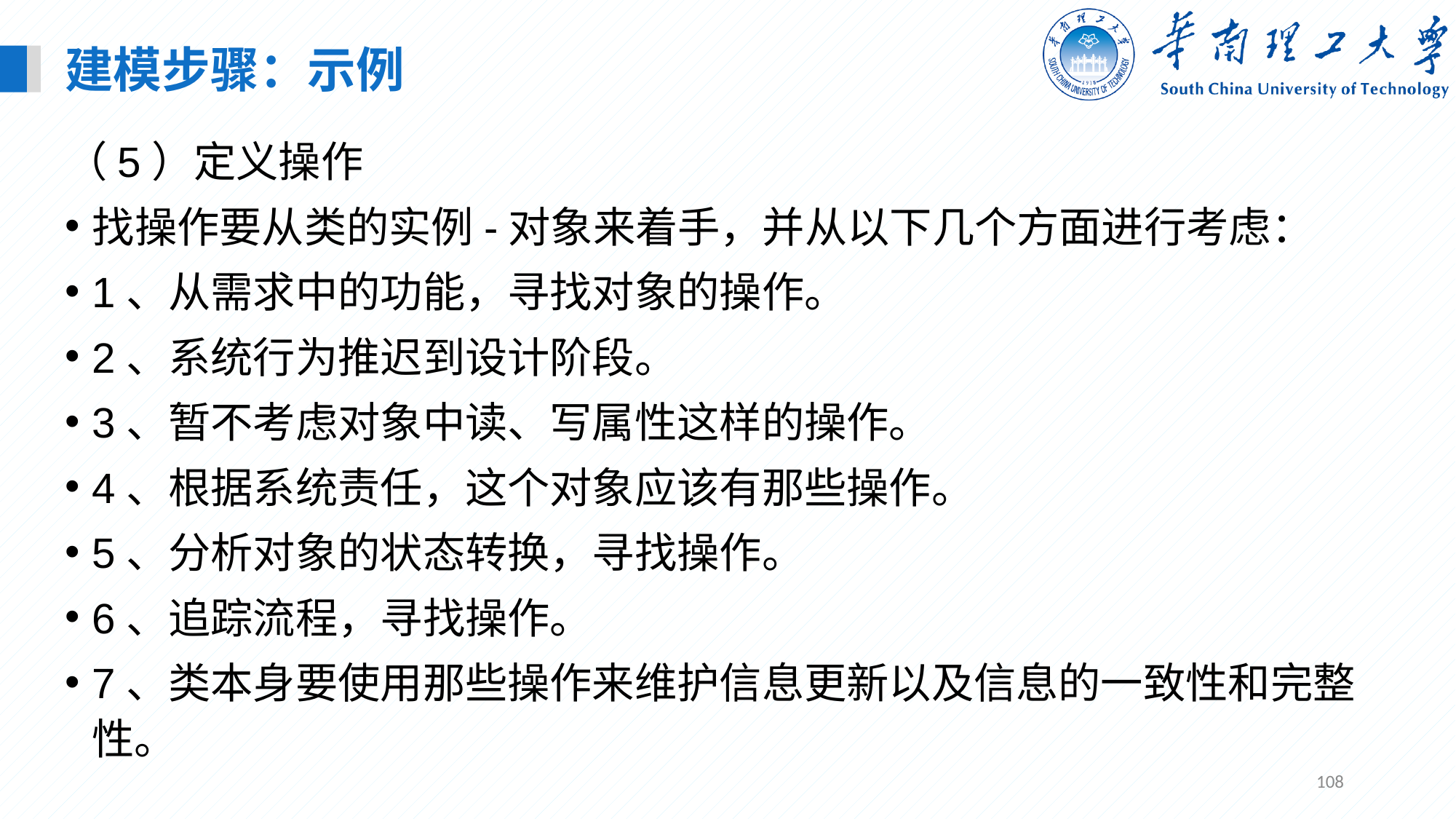

建模步骤：示例
（5）定义操作
找操作要从类的实例-对象来着手，并从以下几个方面进行考虑：
1、从需求中的功能，寻找对象的操作。
2、系统行为推迟到设计阶段。
3、暂不考虑对象中读、写属性这样的操作。
4、根据系统责任，这个对象应该有那些操作。
5、分析对象的状态转换，寻找操作。
6、追踪流程，寻找操作。
7、类本身要使用那些操作来维护信息更新以及信息的一致性和完整性。
108